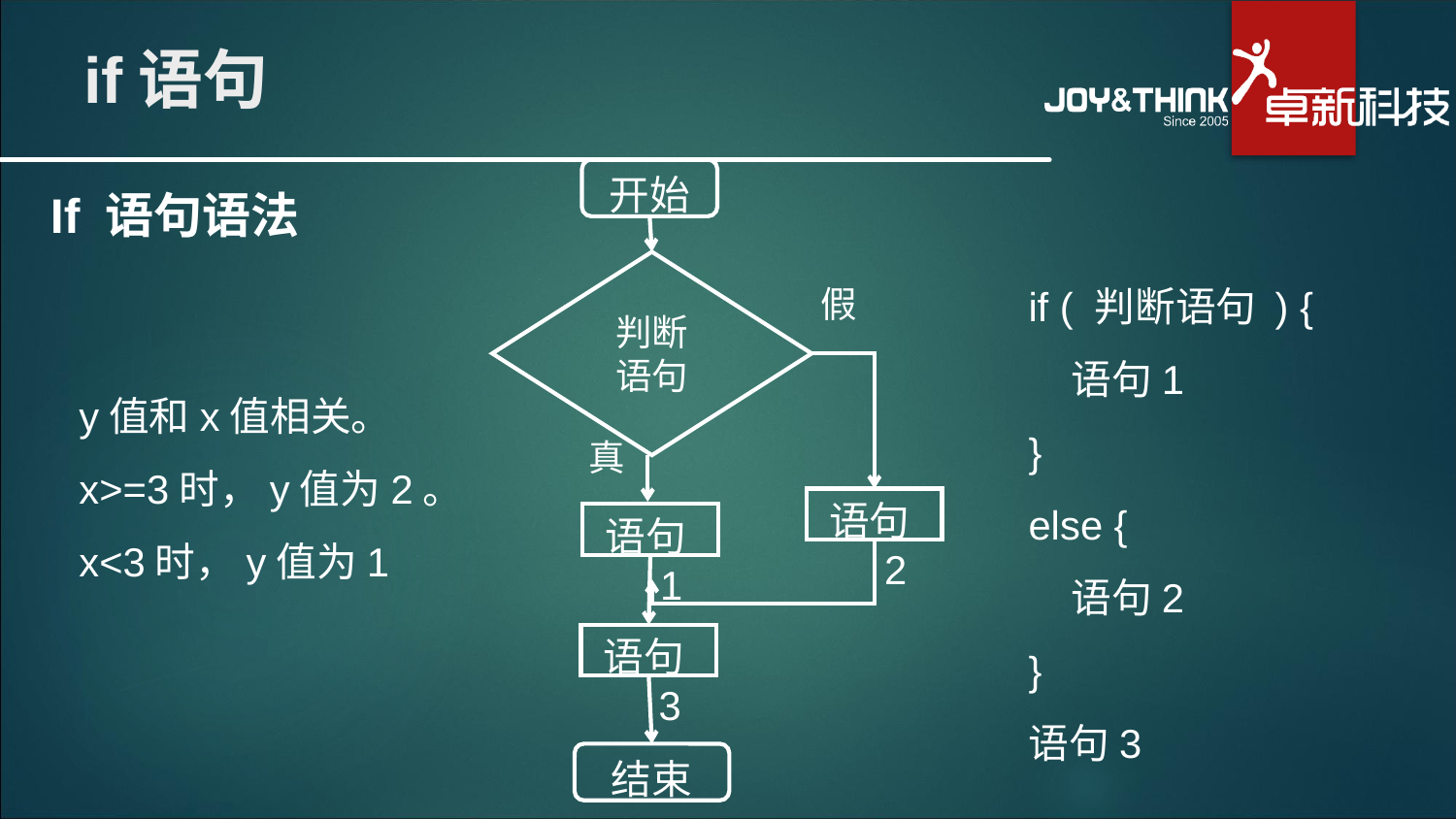

# if语句
If 语句语法
开始
判断
语句
假
真
语句2
语句1
语句3
结束
if ( 判断语句 ) {
	语句1
}
else {
	语句2
}
语句3
y值和x值相关。
x>=3时，y值为2。
x<3时，y值为1